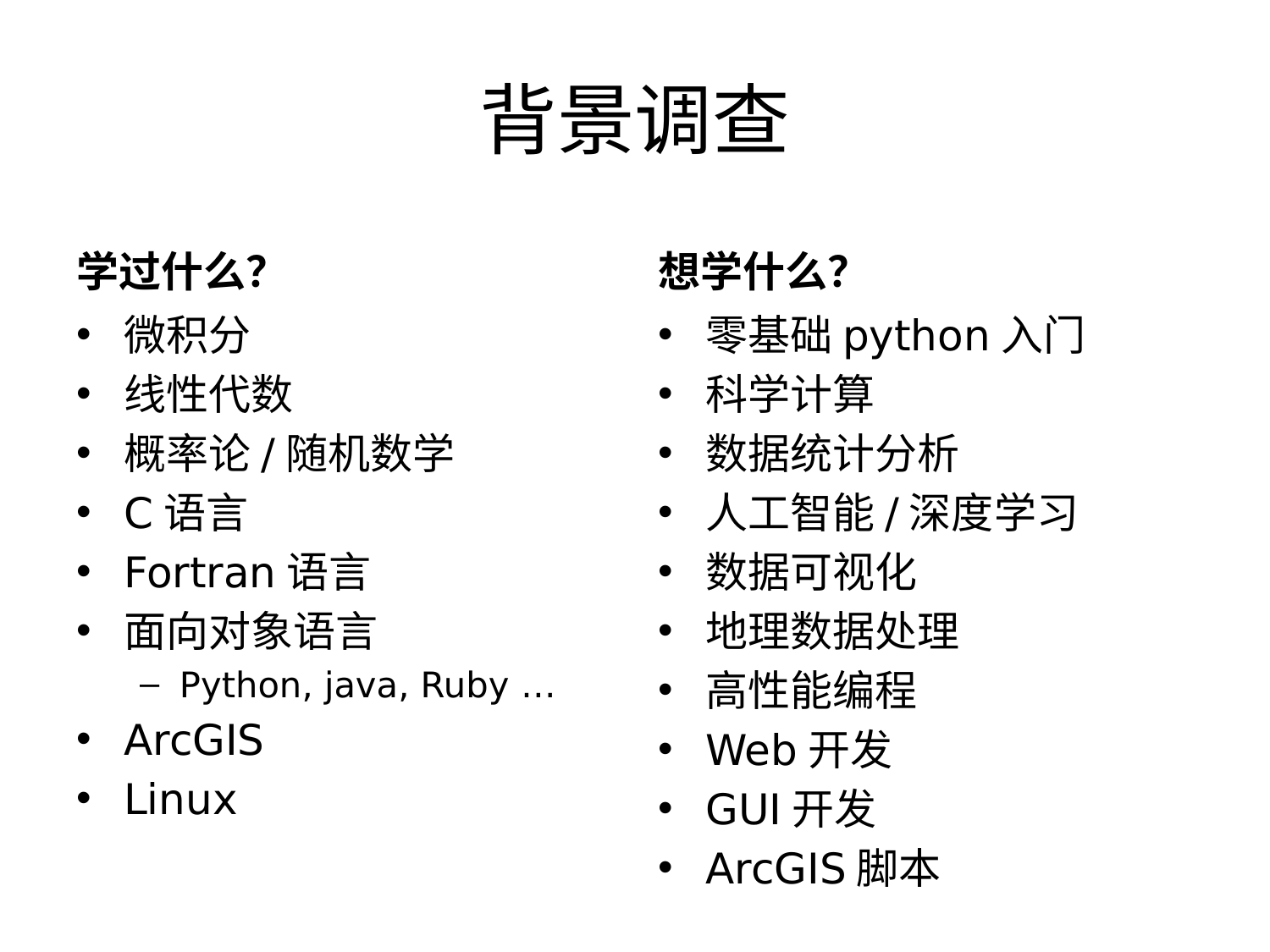

# 背景调查
学过什么？
想学什么？
微积分
线性代数
概率论/随机数学
C语言
Fortran语言
面向对象语言
Python, java, Ruby …
ArcGIS
Linux
零基础python入门
科学计算
数据统计分析
人工智能/深度学习
数据可视化
地理数据处理
高性能编程
Web开发
GUI开发
ArcGIS脚本